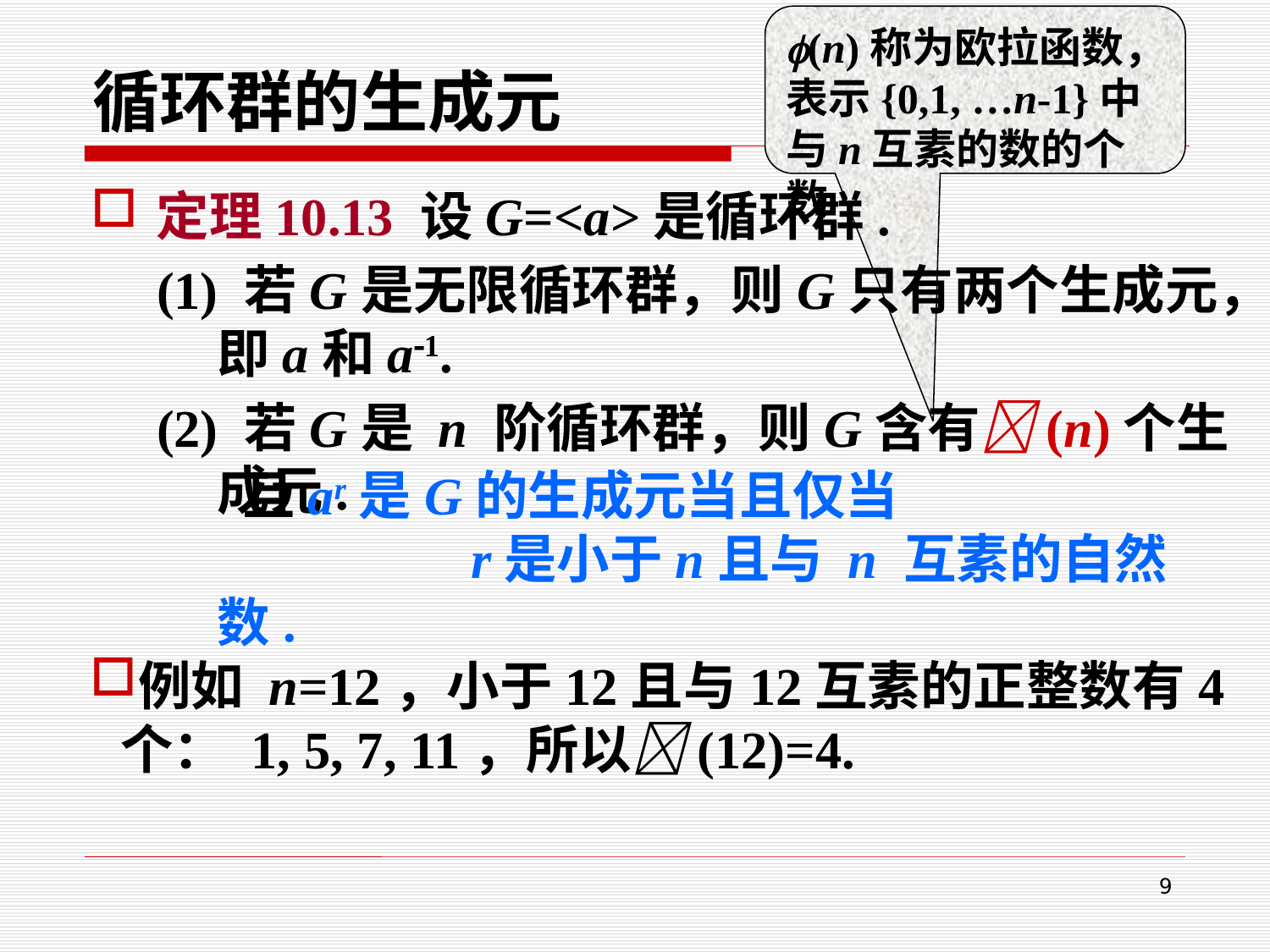

φ(n)称为欧拉函数，表示{0,1, …n-1}中
与n互素的数的个数
# 循环群的生成元
定理10.13 设G=<a>是循环群.
(1) 若G是无限循环群，则G只有两个生成元，即a和a−1.
(2) 若G是 n 阶循环群，则G含有φ(n)个生成元.

 且ar是G的生成元当且仅当
                   r是小于n且与 n 互素的自然数.
例如 n=12，小于12且与12互素的正整数有4个： 1, 5, 7, 11，所以φ(12)=4.
9